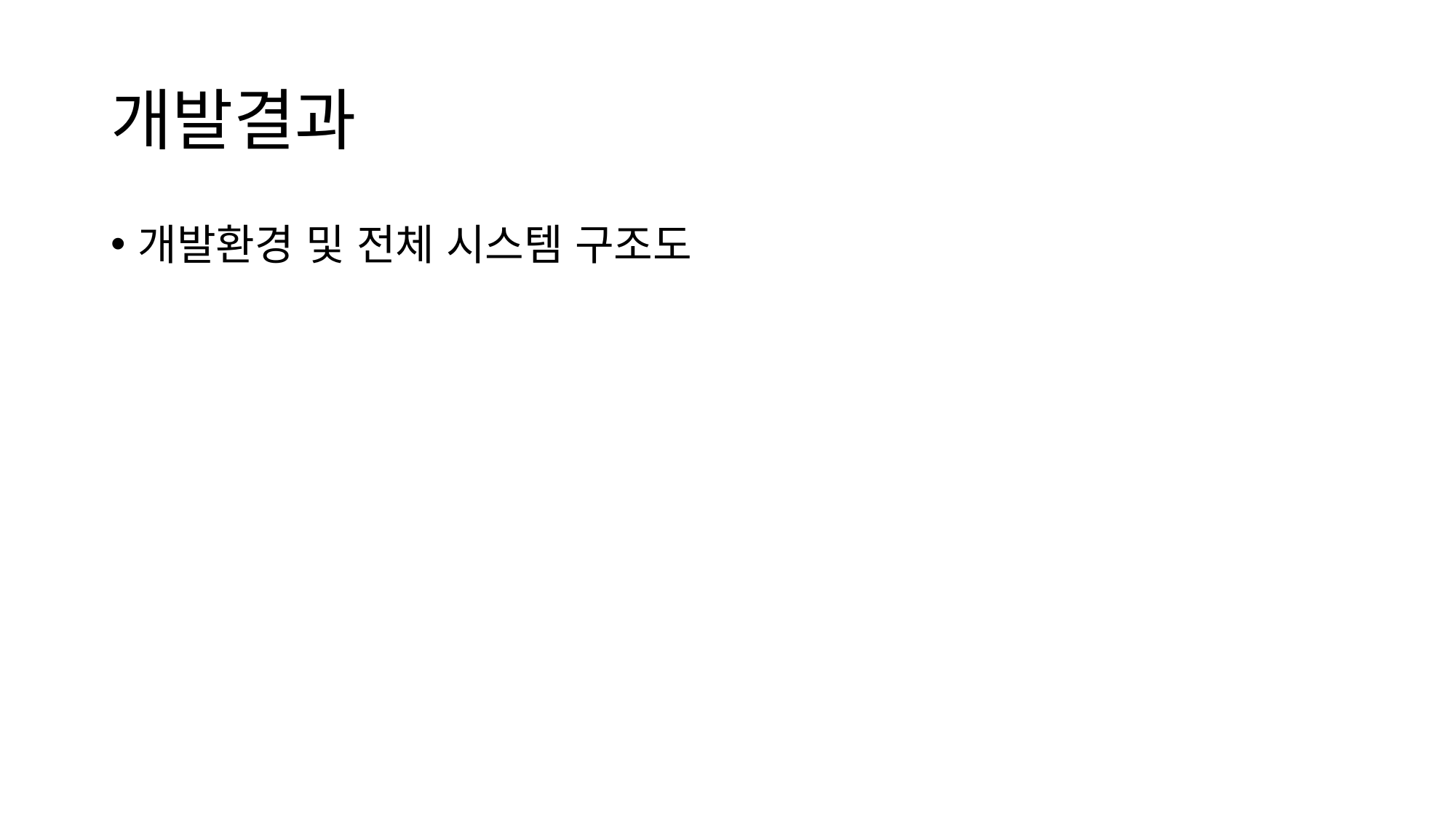

# 개발결과
개발환경 및 전체 시스템 구조도